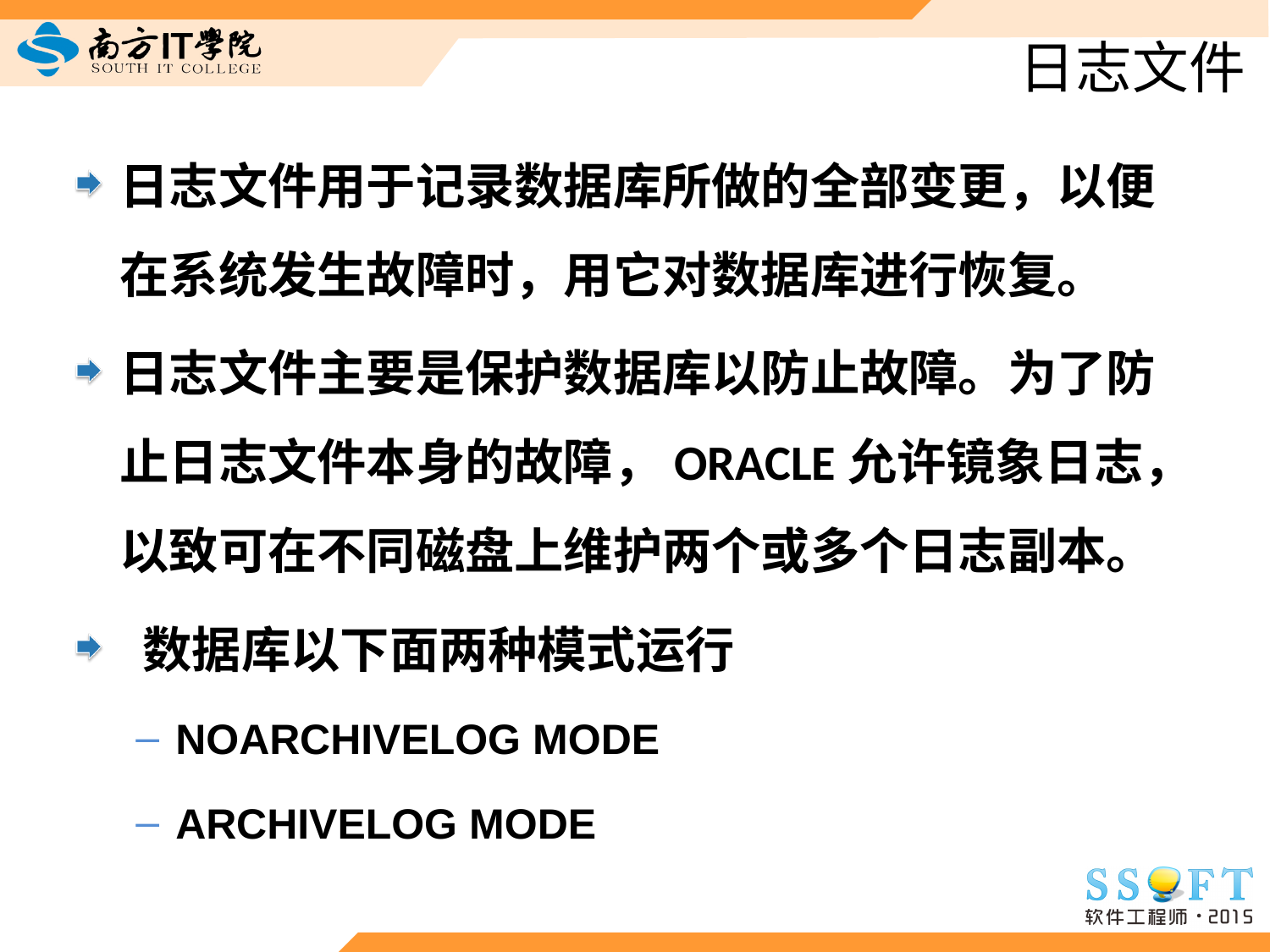

# 日志文件
日志文件用于记录数据库所做的全部变更，以便在系统发生故障时，用它对数据库进行恢复。
日志文件主要是保护数据库以防止故障。为了防止日志文件本身的故障，ORACLE允许镜象日志，以致可在不同磁盘上维护两个或多个日志副本。
 数据库以下面两种模式运行
NOARCHIVELOG MODE
ARCHIVELOG MODE